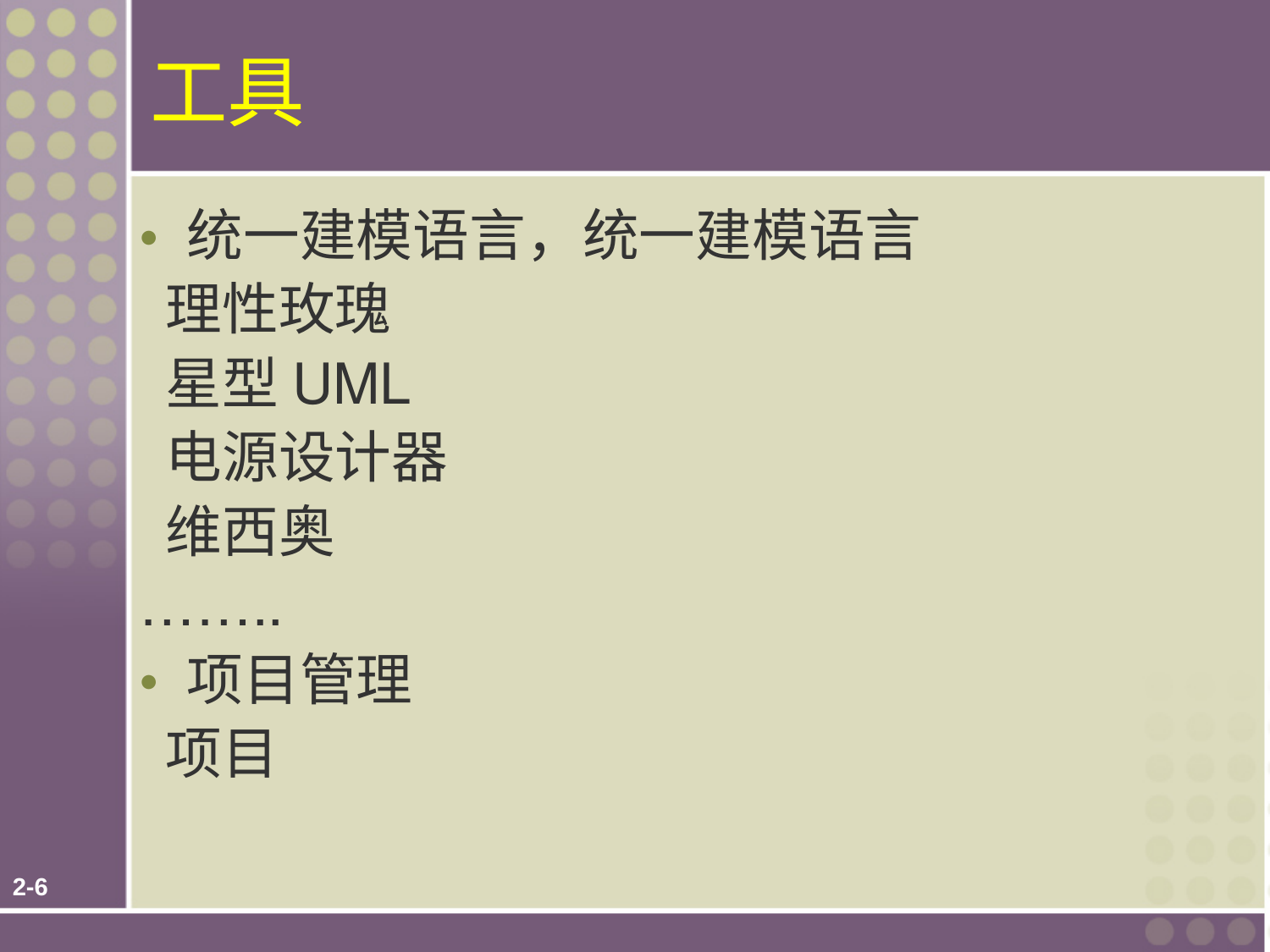

工具
统一建模语言，统一建模语言
 理性玫瑰
 星型UML
 电源设计器
 维西奥
……..
项目管理
 项目

2-6